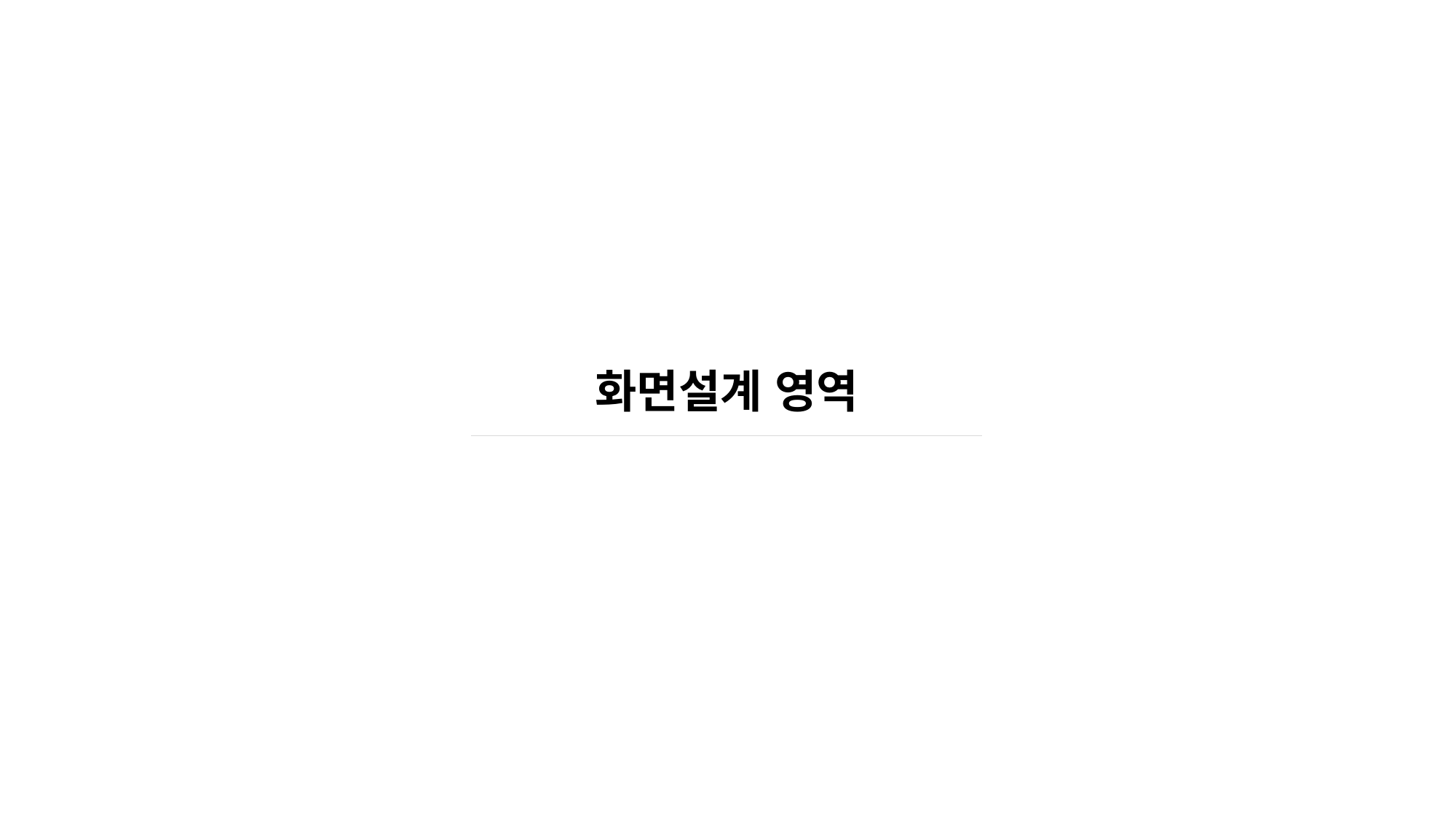

| 화면설계 영역 |
| --- |